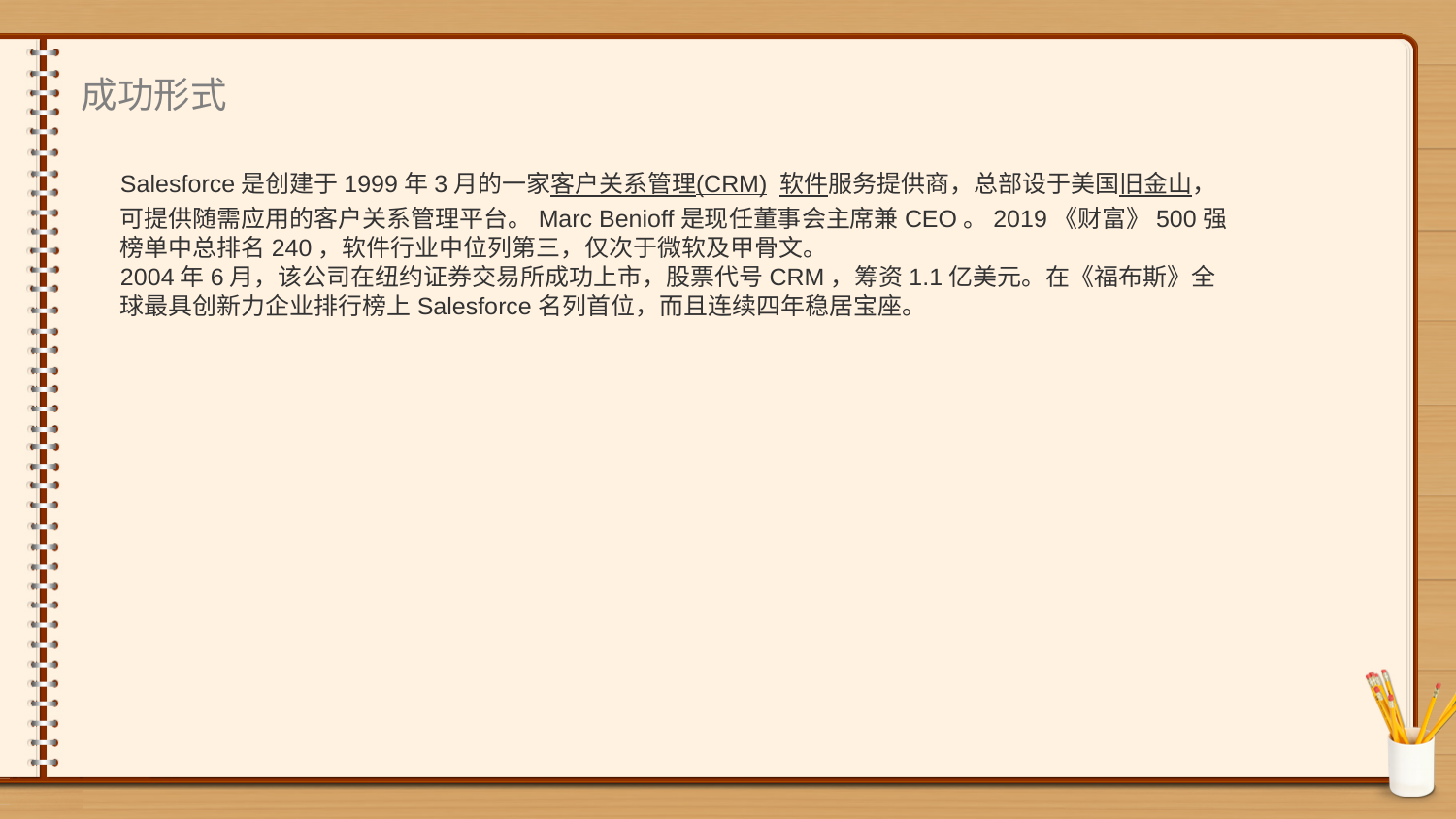

成功形式
Salesforce是创建于1999年3月的一家客户关系管理(CRM) 软件服务提供商，总部设于美国旧金山，可提供随需应用的客户关系管理平台。Marc Benioff是现任董事会主席兼CEO。2019《财富》500强榜单中总排名240，软件行业中位列第三，仅次于微软及甲骨文。
2004年6月，该公司在纽约证券交易所成功上市，股票代号CRM，筹资1.1亿美元。在《福布斯》全球最具创新力企业排行榜上Salesforce名列首位，而且连续四年稳居宝座。